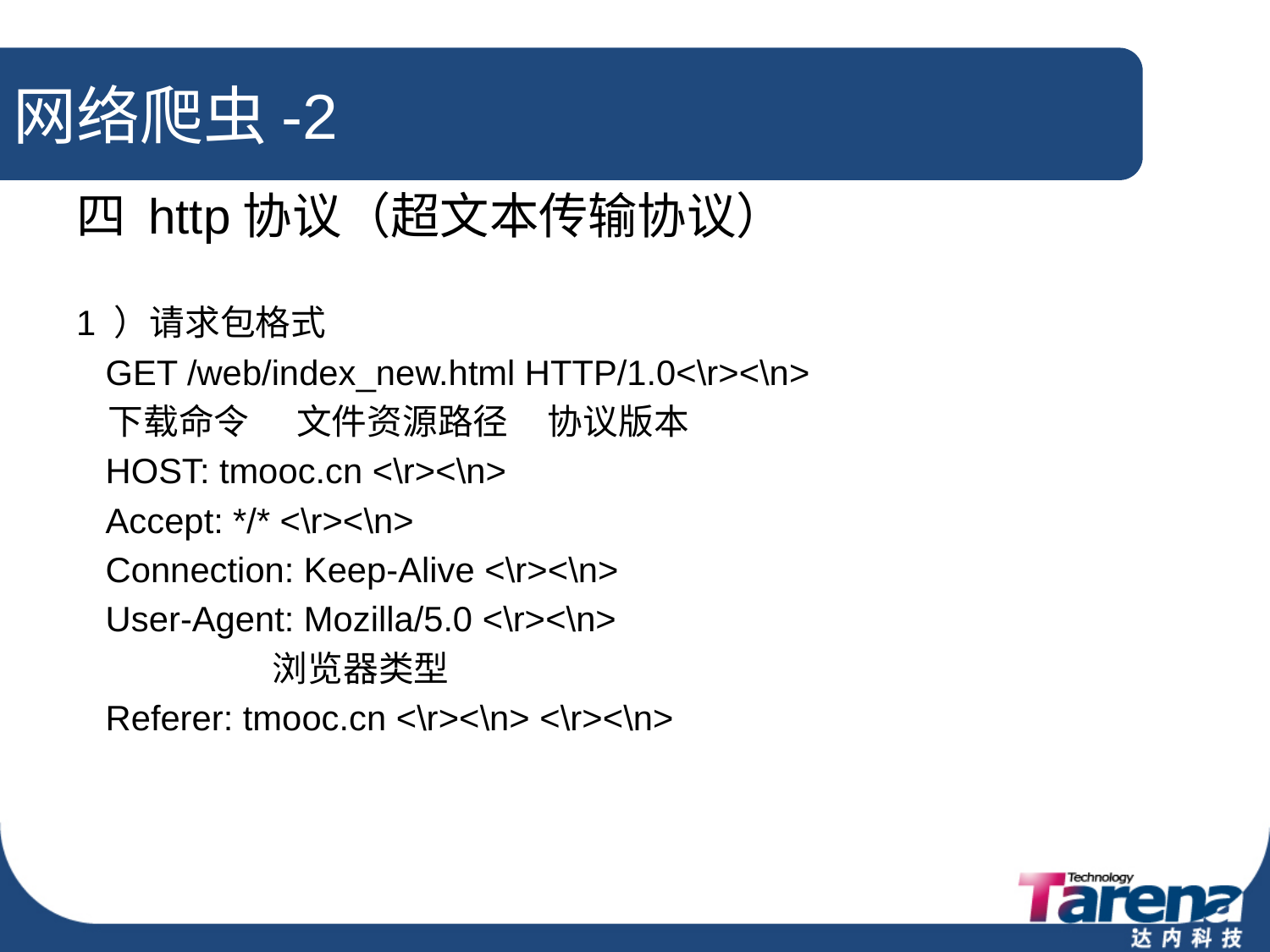

# 网络爬虫-2
四 http协议（超文本传输协议）

1 ）请求包格式
   GET /web/index_new.html HTTP/1.0<\r><\n>
   下载命令      文件资源路径     协议版本
   HOST: tmooc.cn <\r><\n>
   Accept: */* <\r><\n>
   Connection: Keep-Alive <\r><\n>
   User-Agent: Mozilla/5.0 <\r><\n>
                        浏览器类型
   Referer: tmooc.cn <\r><\n> <\r><\n>